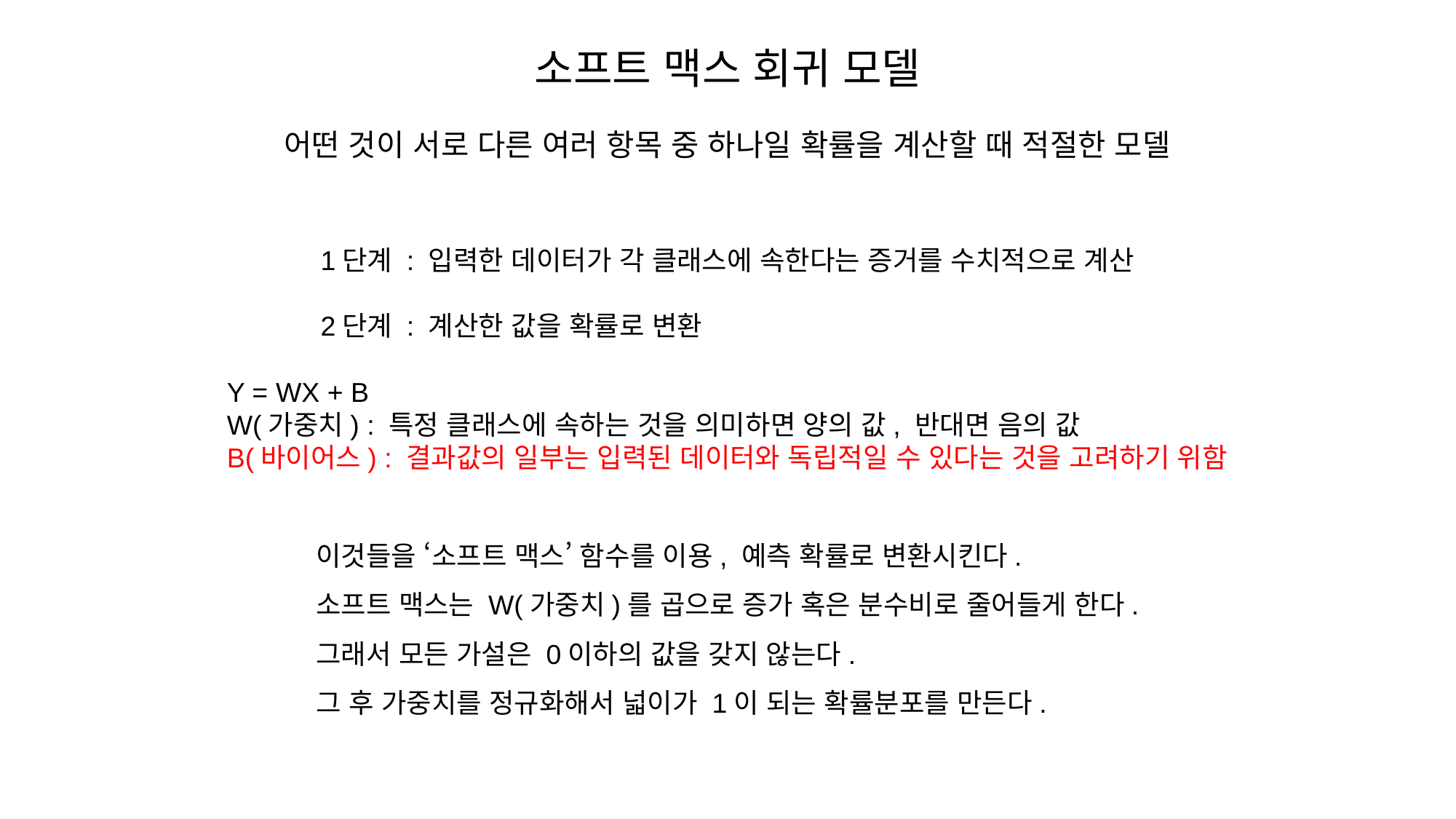

소프트 맥스 회귀 모델
어떤 것이 서로 다른 여러 항목 중 하나일 확률을 계산할 때 적절한 모델
1단계 : 입력한 데이터가 각 클래스에 속한다는 증거를 수치적으로 계산
2단계 : 계산한 값을 확률로 변환
Y = WX + B
W(가중치) : 특정 클래스에 속하는 것을 의미하면 양의 값, 반대면 음의 값
B(바이어스) : 결과값의 일부는 입력된 데이터와 독립적일 수 있다는 것을 고려하기 위함
이것들을 ‘소프트 맥스’ 함수를 이용, 예측 확률로 변환시킨다.
소프트 맥스는 W(가중치)를 곱으로 증가 혹은 분수비로 줄어들게 한다.
그래서 모든 가설은 0이하의 값을 갖지 않는다.
그 후 가중치를 정규화해서 넓이가 1이 되는 확률분포를 만든다.